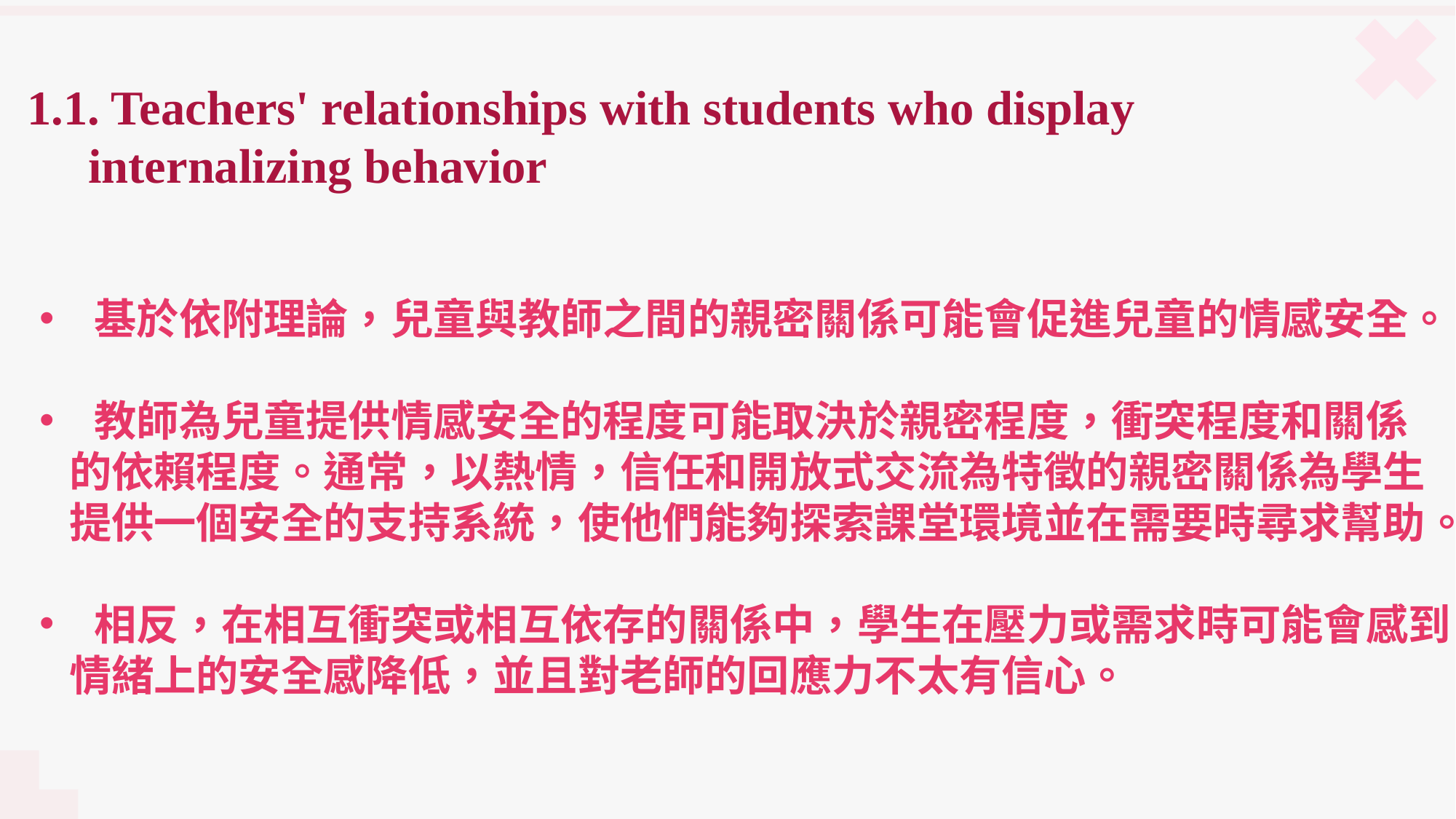

1.1. Teachers' relationships with students who display
     internalizing behavior

基於依附理論，兒童與教師之間的親密關係可能會促進兒童的情感安全。

教師為兒童提供情感安全的程度可能取決於親密程度，衝突程度和關係
  的依賴程度。通常，以熱情，信任和開放式交流為特徵的親密關係為學生
  提供一個安全的支持系統，使他們能夠探索課堂環境並在需要時尋求幫助。

相反，在相互衝突或相互依存的關係中，學生在壓力或需求時可能會感到
  情緒上的安全感降低，並且對老師的回應力不太有信心。